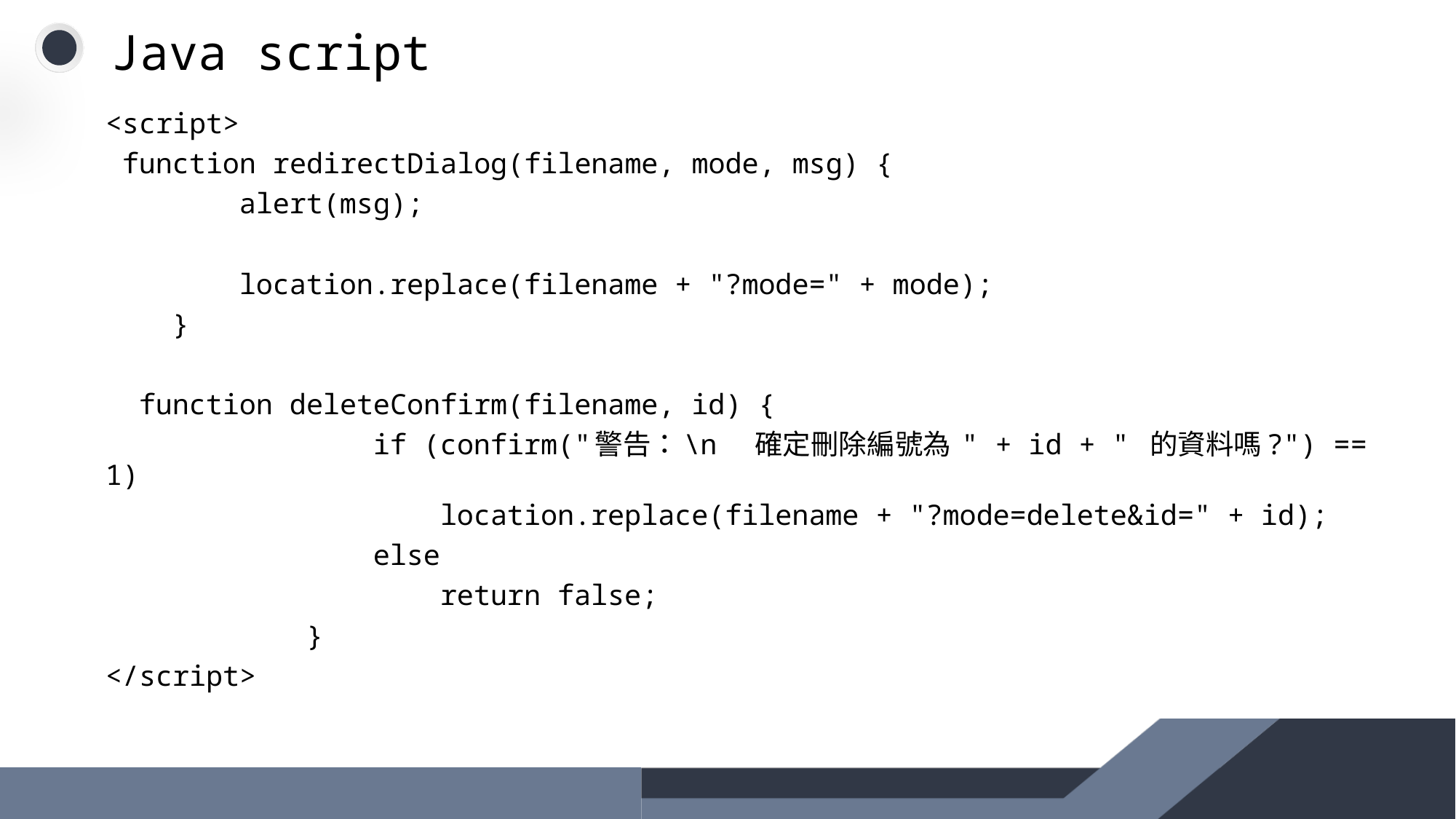

# Java script
<script>
 function redirectDialog(filename, mode, msg) {
        alert(msg);

        location.replace(filename + "?mode=" + mode);
    }

  function deleteConfirm(filename, id) {
                if (confirm("警告：\n  確定刪除編號為 " + id + " 的資料嗎?") == 1)
                    location.replace(filename + "?mode=delete&id=" + id);
                else
                    return false;
            }
</script>